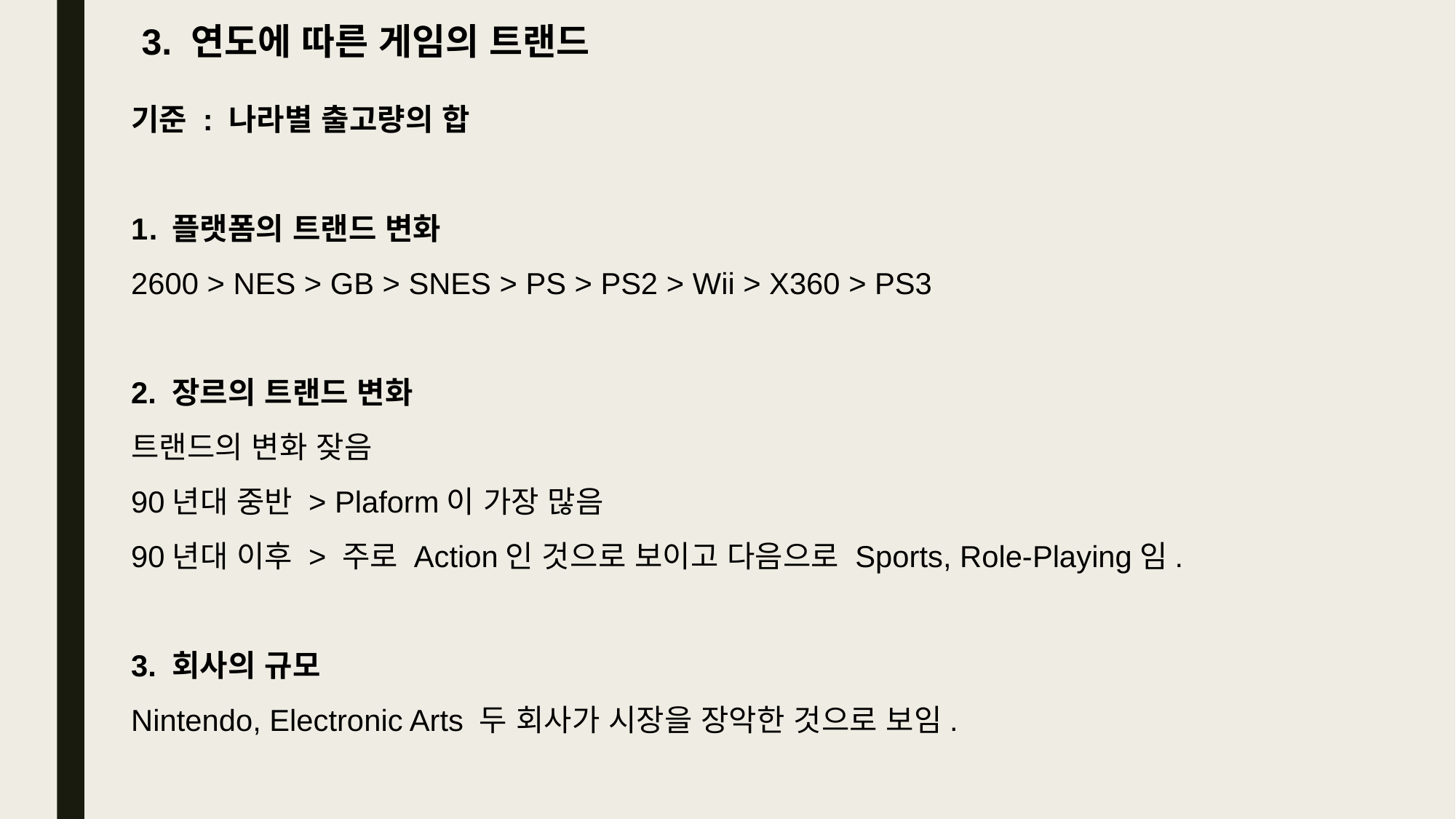

3. 연도에 따른 게임의 트랜드
기준 : 나라별 출고량의 합

플랫폼의 트랜드 변화
2600 > NES > GB > SNES > PS > PS2 > Wii > X360 > PS3

2. 장르의 트랜드 변화
트랜드의 변화 잦음
90년대 중반 > Plaform이 가장 많음
90년대 이후 > 주로 Action인 것으로 보이고 다음으로 Sports, Role-Playing임.

3. 회사의 규모
Nintendo, Electronic Arts 두 회사가 시장을 장악한 것으로 보임.